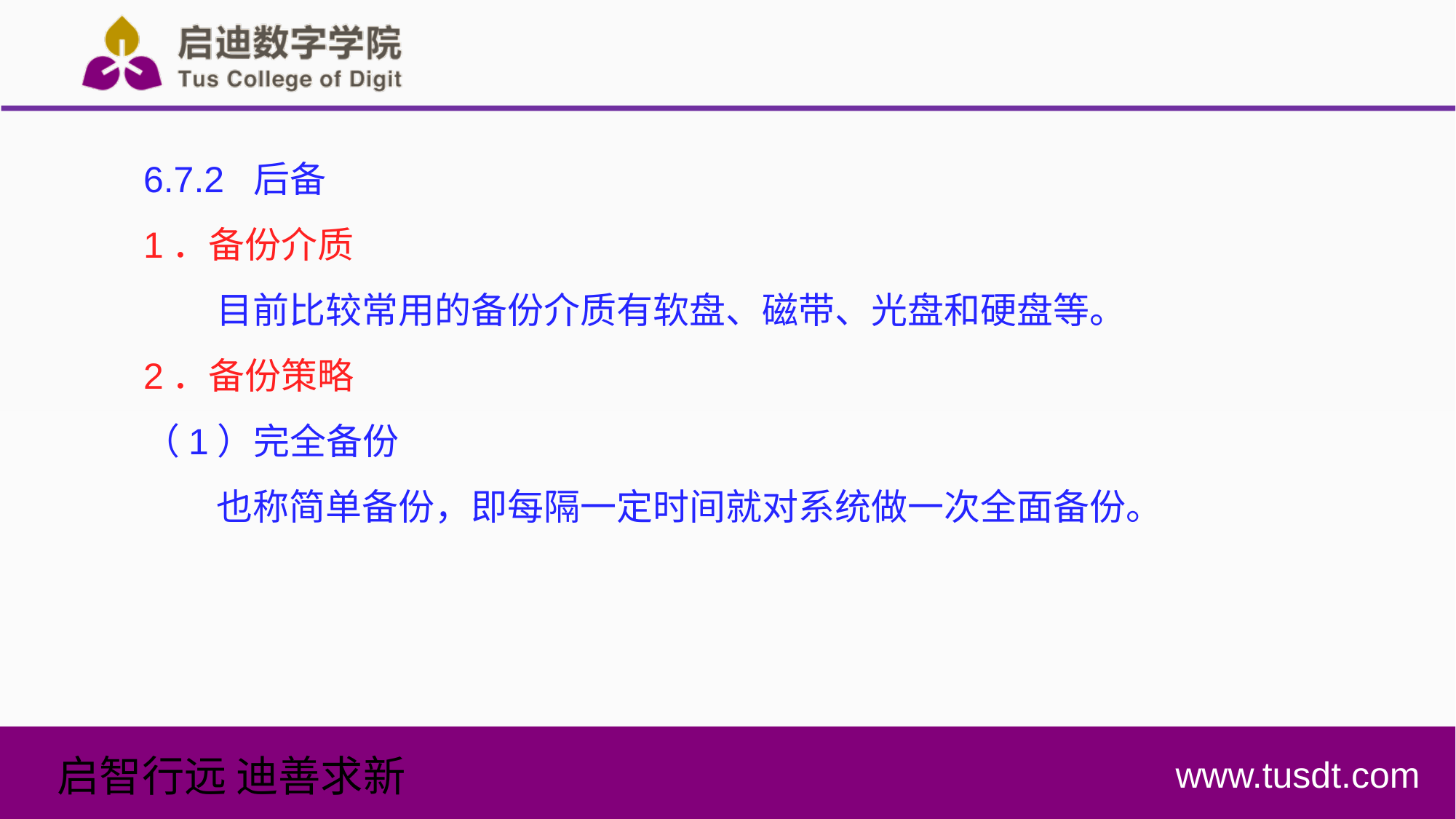

6.7.2  后备
1．备份介质
目前比较常用的备份介质有软盘、磁带、光盘和硬盘等。
2．备份策略
（1）完全备份
也称简单备份，即每隔一定时间就对系统做一次全面备份。